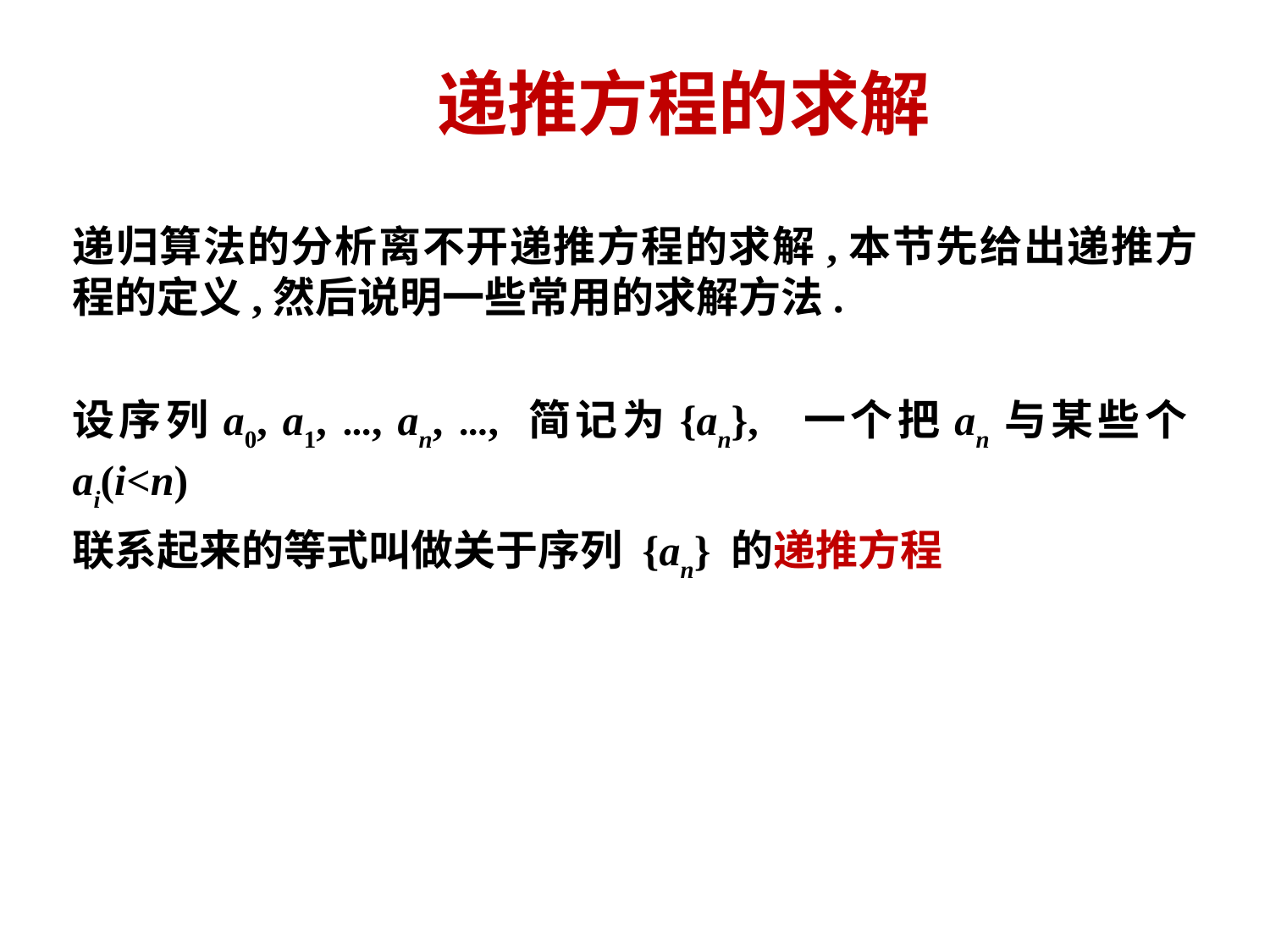

# 递推方程的求解
递归算法的分析离不开递推方程的求解,本节先给出递推方程的定义,然后说明一些常用的求解方法.

设序列a0, a1, …, an, …, 简记为{an},  一个把an与某些个ai(i<n)
联系起来的等式叫做关于序列 {an} 的递推方程